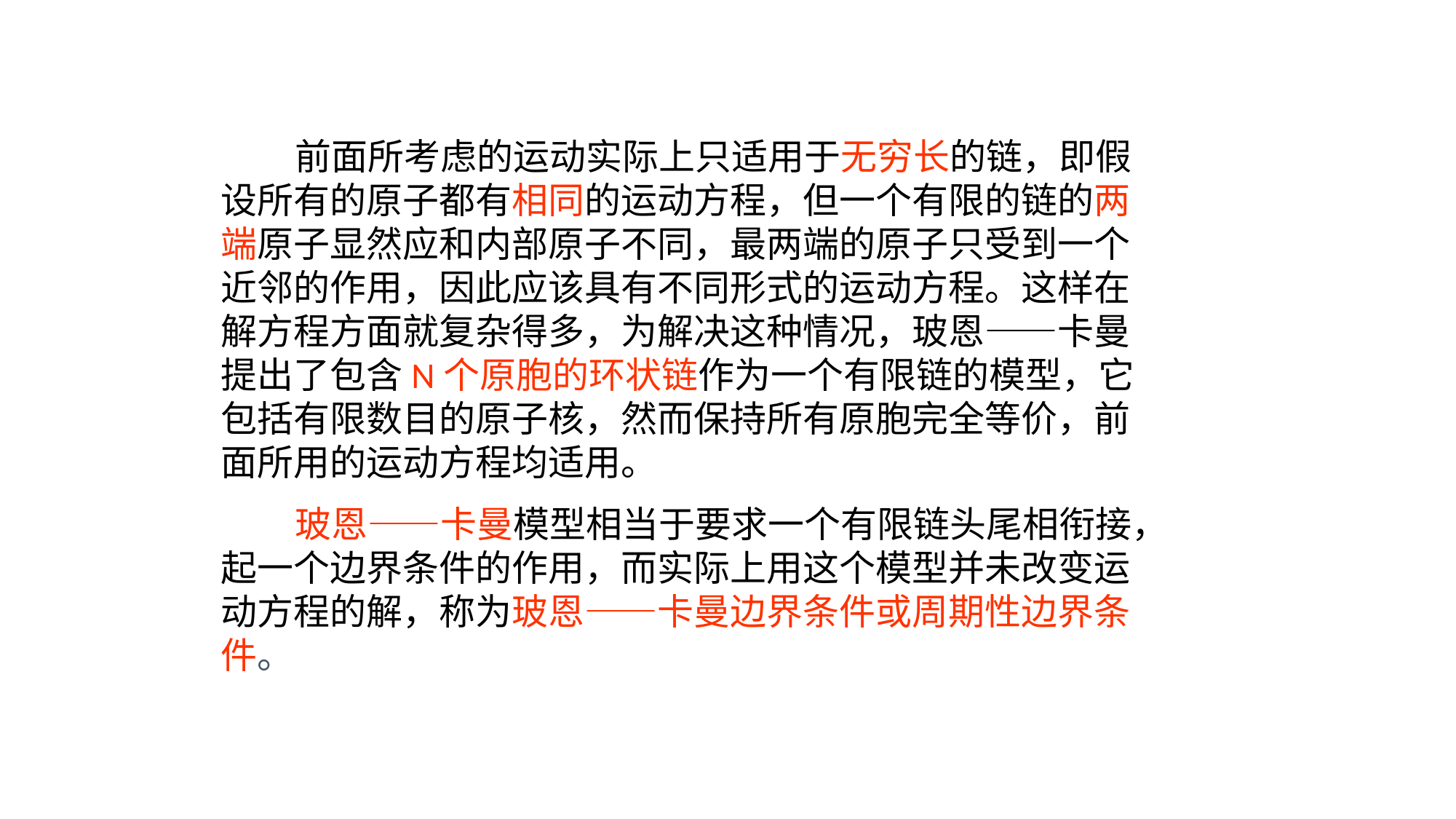

前面所考虑的运动实际上只适用于无穷长的链，即假设所有的原子都有相同的运动方程，但一个有限的链的两端原子显然应和内部原子不同，最两端的原子只受到一个近邻的作用，因此应该具有不同形式的运动方程。这样在解方程方面就复杂得多，为解决这种情况，玻恩——卡曼提出了包含N个原胞的环状链作为一个有限链的模型，它包括有限数目的原子核，然而保持所有原胞完全等价，前面所用的运动方程均适用。
        玻恩——卡曼模型相当于要求一个有限链头尾相衔接，起一个边界条件的作用，而实际上用这个模型并未改变运动方程的解，称为玻恩——卡曼边界条件或周期性边界条件。